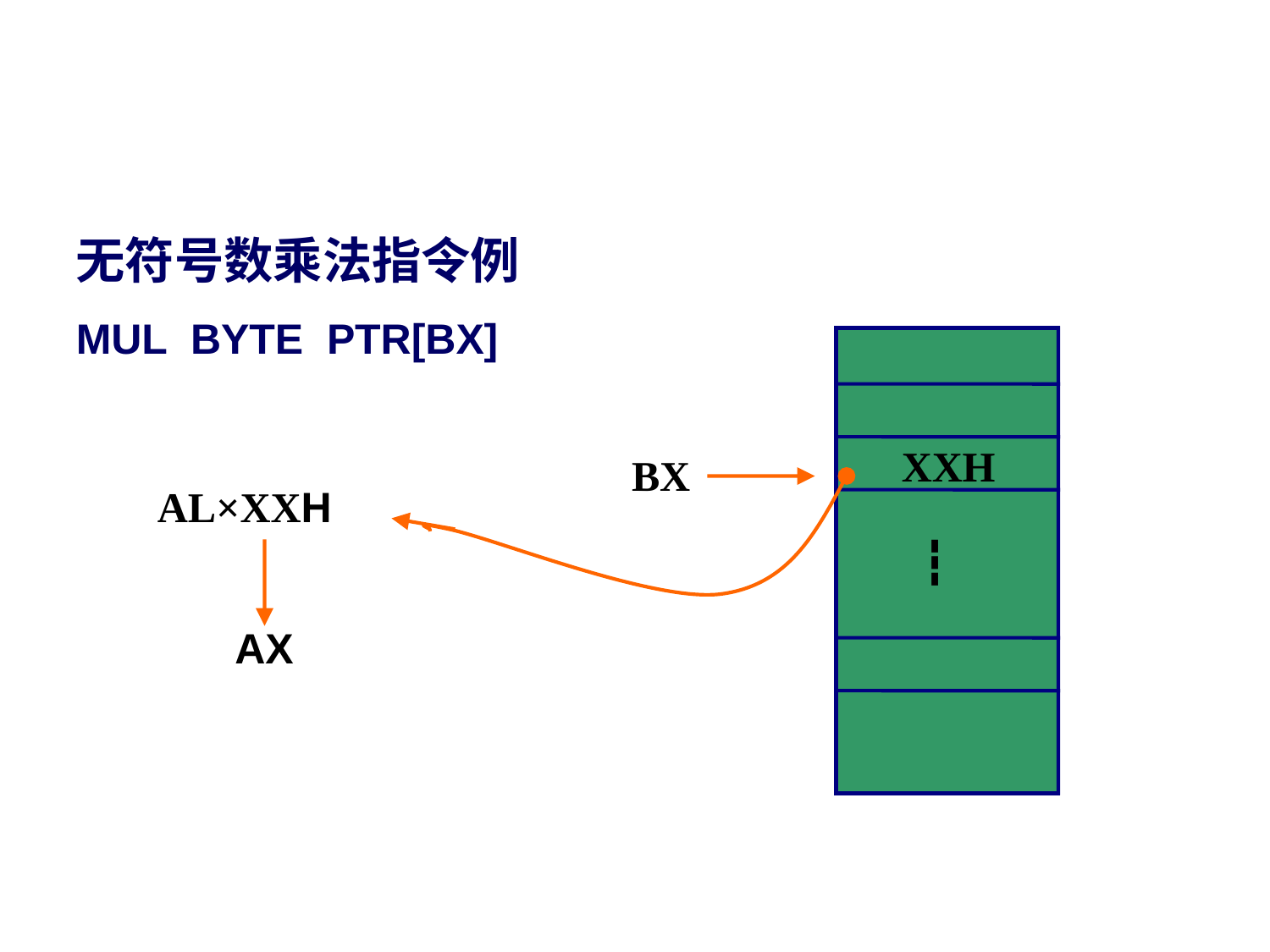

#
无符号数乘法指令例
MUL  BYTE  PTR[BX]

XXH

BX
AL×XXH

┇

AX